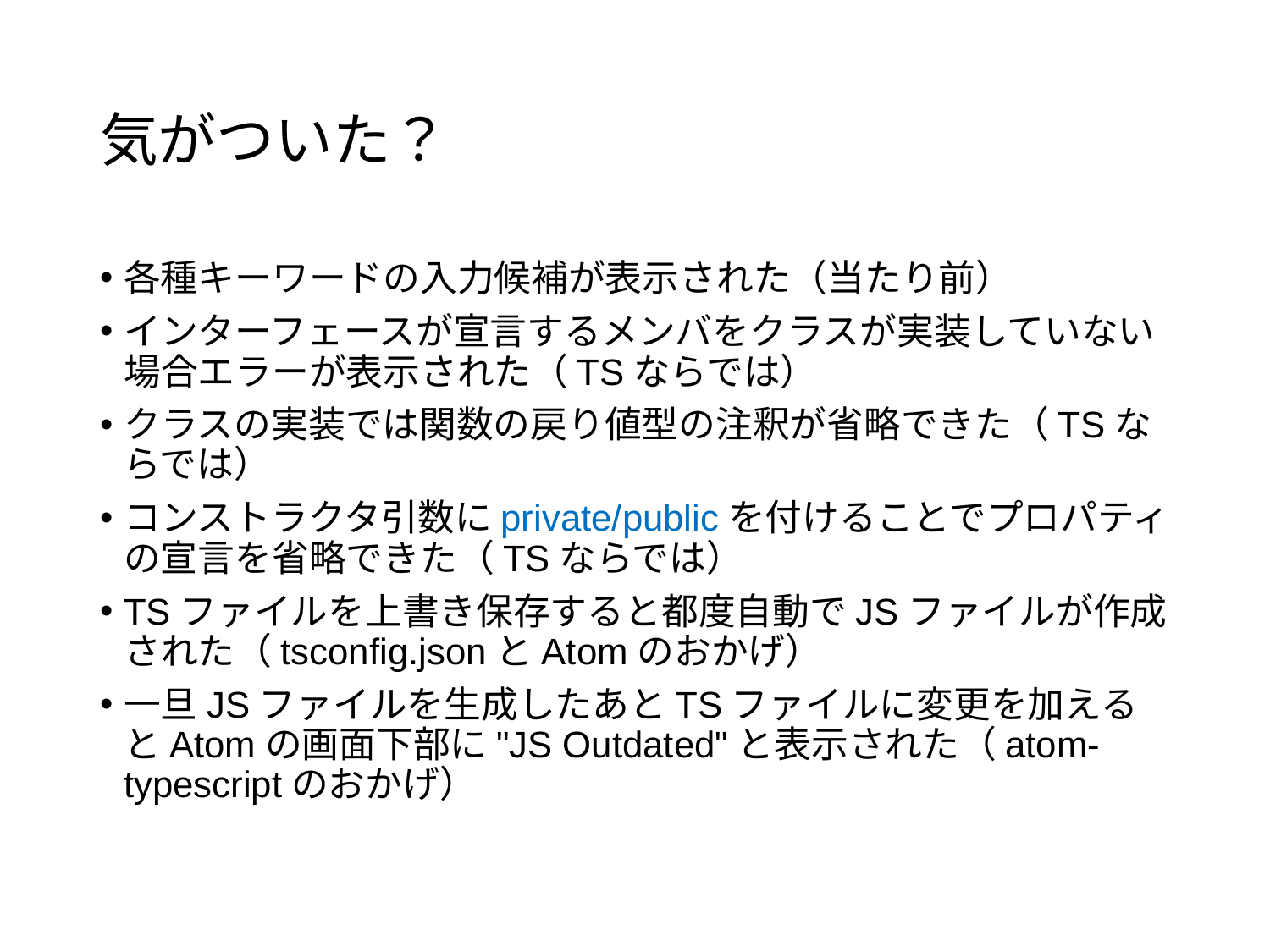

# 気がついた？
各種キーワードの入力候補が表示された（当たり前）
インターフェースが宣言するメンバをクラスが実装していない場合エラーが表示された（TSならでは）
クラスの実装では関数の戻り値型の注釈が省略できた（TSならでは）
コンストラクタ引数にprivate/publicを付けることでプロパティの宣言を省略できた（TSならでは）
TSファイルを上書き保存すると都度自動でJSファイルが作成された（tsconfig.jsonとAtomのおかげ）
一旦JSファイルを生成したあとTSファイルに変更を加えるとAtomの画面下部に"JS Outdated"と表示された（atom-typescriptのおかげ）